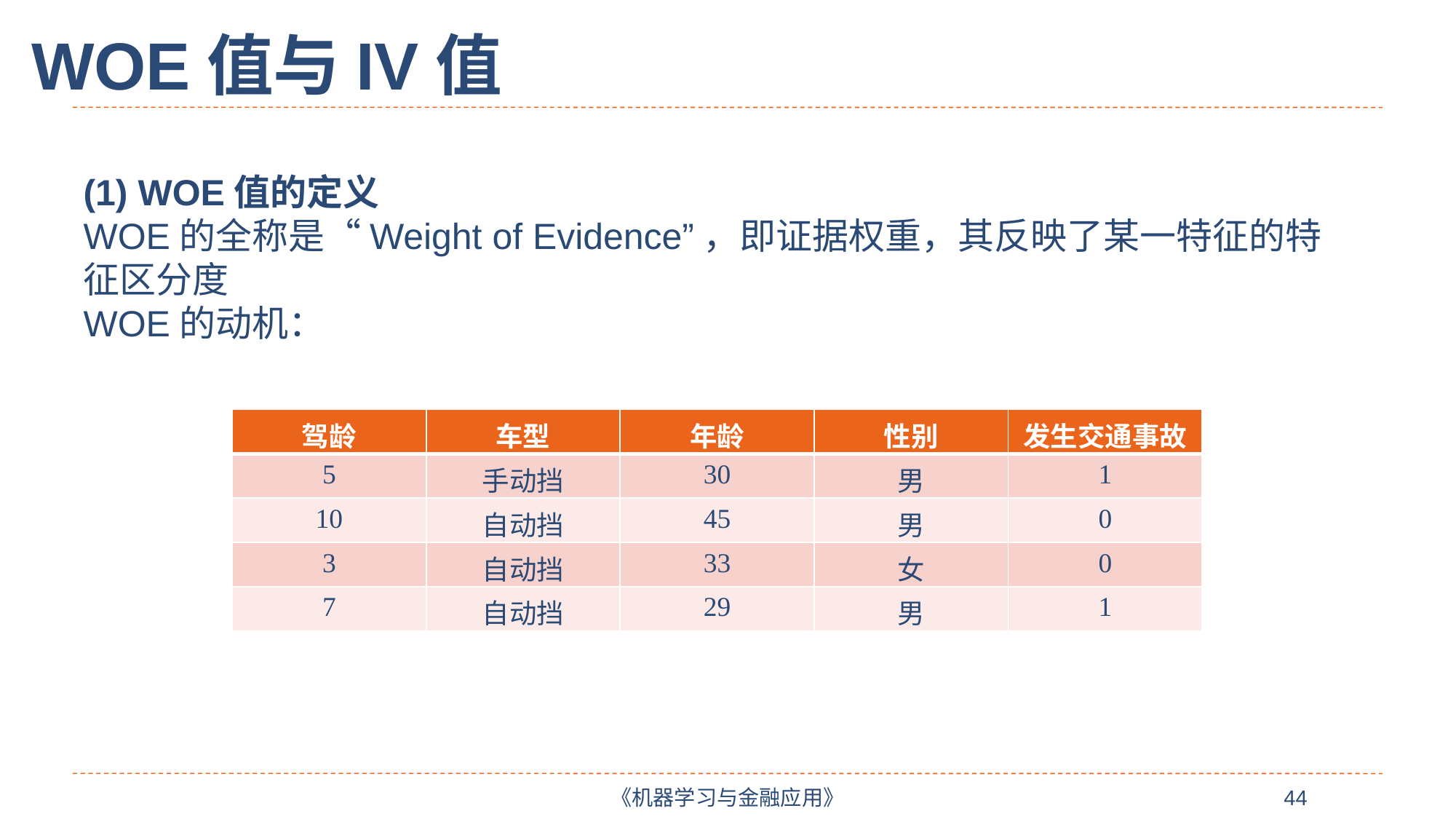

WOE值与IV值
WOE值的定义
WOE的全称是“Weight of Evidence”，即证据权重，其反映了某一特征的特征区分度
WOE的动机：
| 驾龄 | 车型 | 年龄 | 性别 | 发生交通事故 |
| --- | --- | --- | --- | --- |
| 5 | 手动挡 | 30 | 男 | 1 |
| 10 | 自动挡 | 45 | 男 | 0 |
| 3 | 自动挡 | 33 | 女 | 0 |
| 7 | 自动挡 | 29 | 男 | 1 |